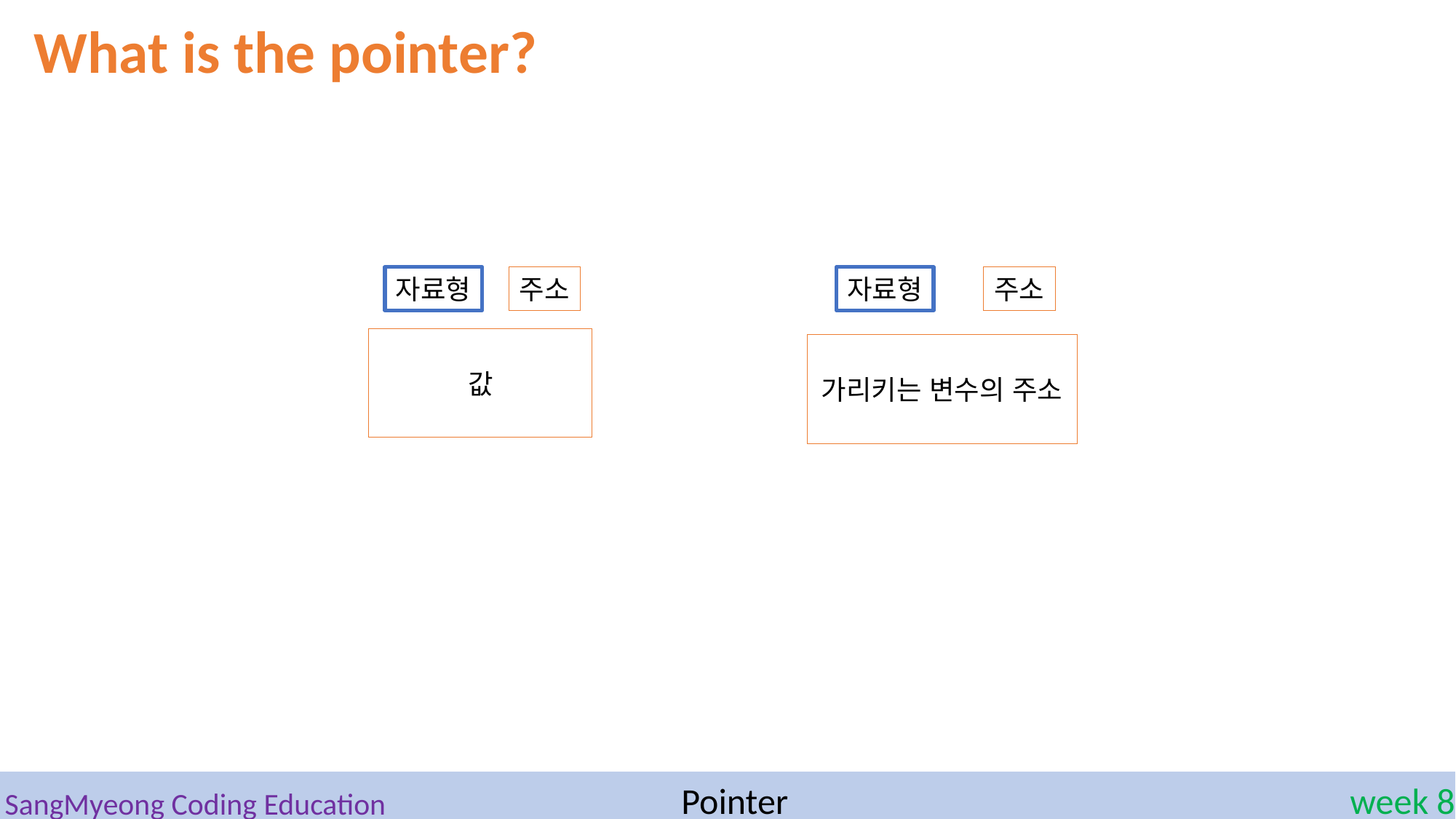

What is the pointer?
주소
자료형

값

주소
자료형

가리키는 변수의 주소

Pointer
# SangMyeong Coding Education
week 8